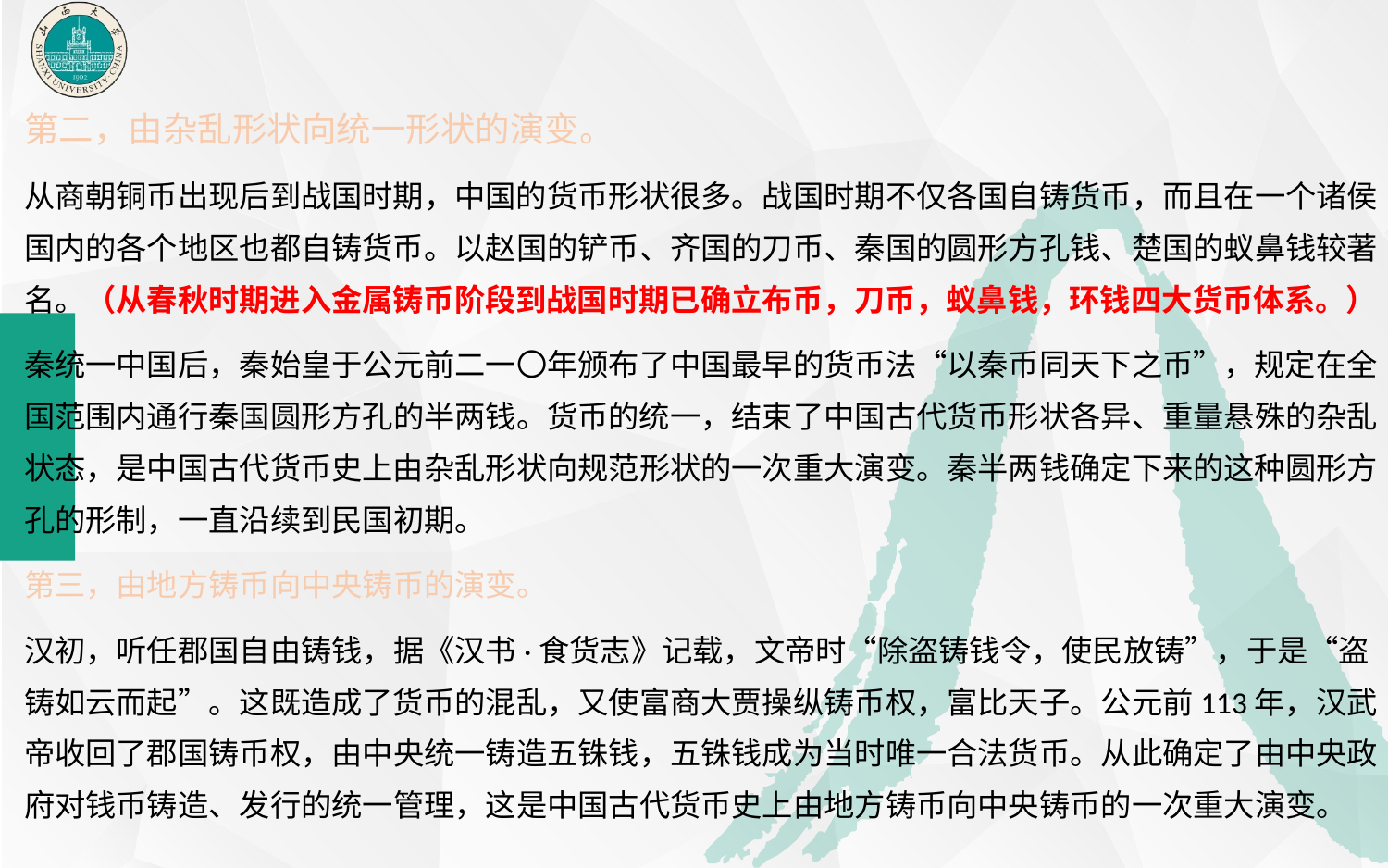

第二，由杂乱形状向统一形状的演变。
从商朝铜币出现后到战国时期，中国的货币形状很多。战国时期不仅各国自铸货币，而且在一个诸侯国内的各个地区也都自铸货币。以赵国的铲币、齐国的刀币、秦国的圆形方孔钱、楚国的蚁鼻钱较著名。（从春秋时期进入金属铸币阶段到战国时期已确立布币，刀币，蚁鼻钱，环钱四大货币体系。）
秦统一中国后，秦始皇于公元前二一〇年颁布了中国最早的货币法“以秦币同天下之币”，规定在全国范围内通行秦国圆形方孔的半两钱。货币的统一，结束了中国古代货币形状各异、重量悬殊的杂乱状态，是中国古代货币史上由杂乱形状向规范形状的一次重大演变。秦半两钱确定下来的这种圆形方孔的形制，一直沿续到民国初期。
第三，由地方铸币向中央铸币的演变。
汉初，听任郡国自由铸钱，据《汉书·食货志》记载，文帝时“除盗铸钱令，使民放铸”，于是“盗铸如云而起”。这既造成了货币的混乱，又使富商大贾操纵铸币权，富比天子。公元前113年，汉武帝收回了郡国铸币权，由中央统一铸造五铢钱，五铢钱成为当时唯一合法货币。从此确定了由中央政府对钱币铸造、发行的统一管理，这是中国古代货币史上由地方铸币向中央铸币的一次重大演变。